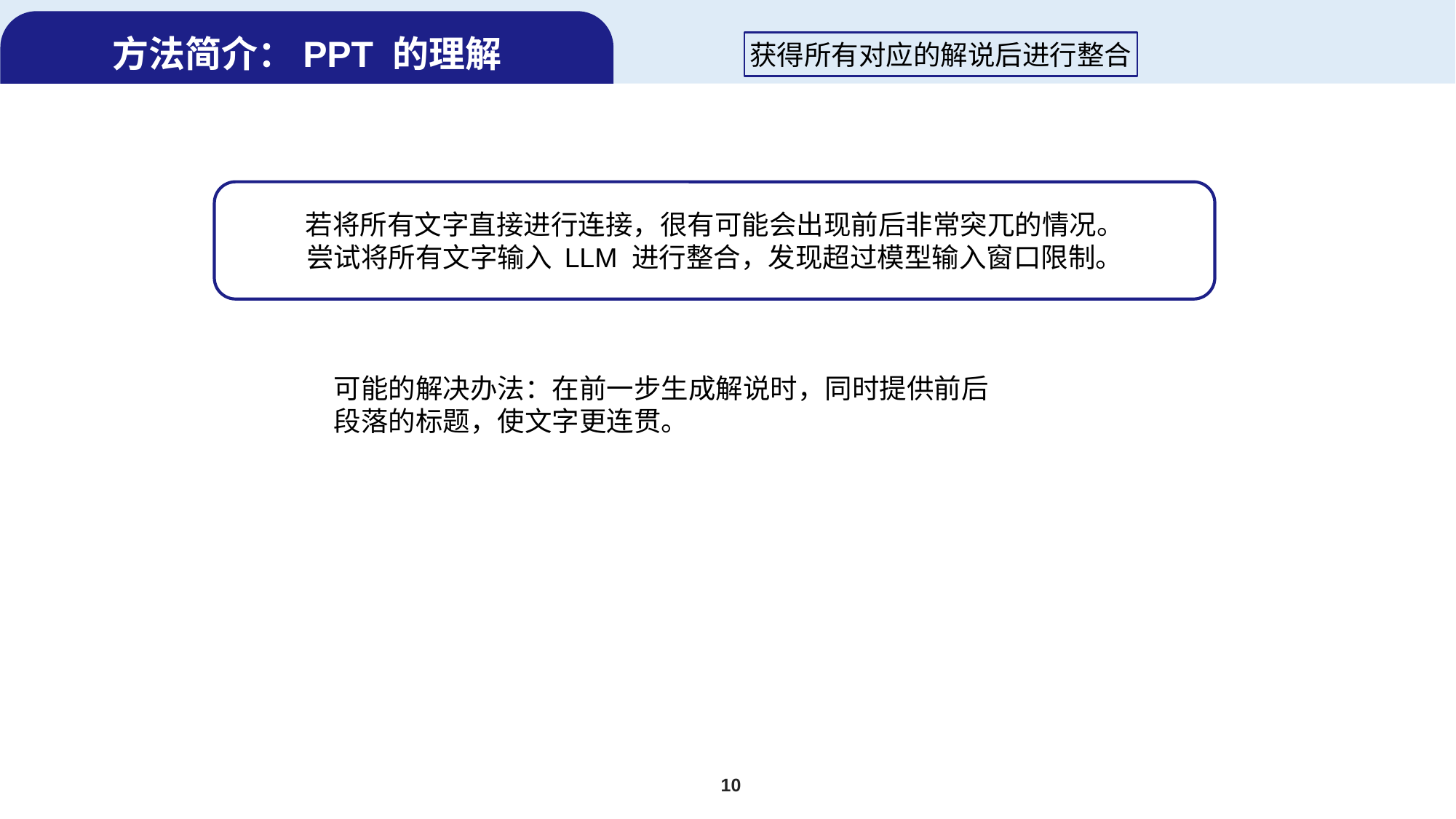

方法简介：PPT 的理解
获得所有对应的解说后进行整合
若将所有文字直接进行连接，很有可能会出现前后非常突兀的情况。
尝试将所有文字输入 LLM 进行整合，发现超过模型输入窗口限制。
可能的解决办法：在前一步生成解说时，同时提供前后段落的标题，使文字更连贯。
10